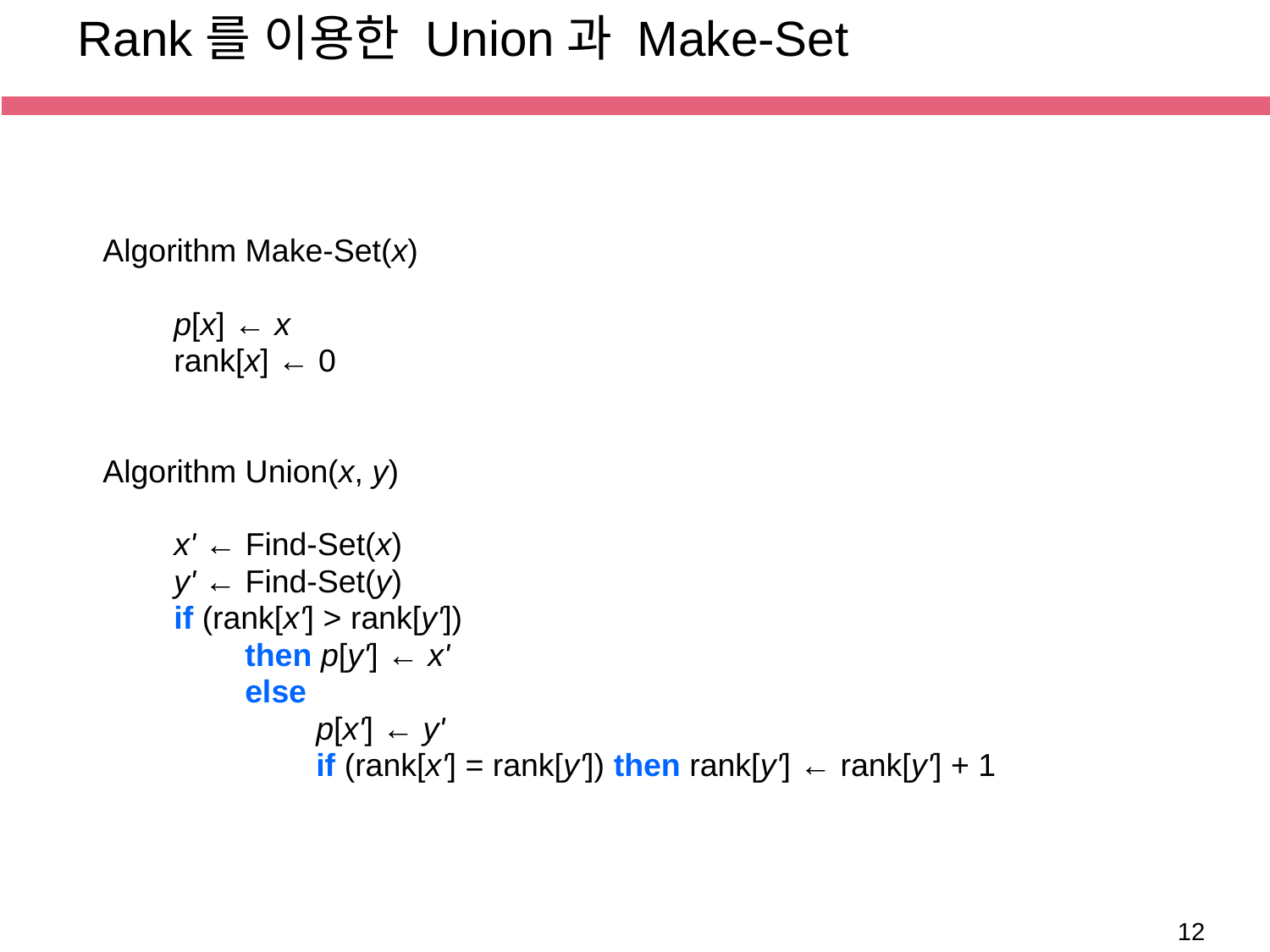

# Rank를 이용한 Union과 Make-Set
Algorithm Make-Set(x)

        p[x] ← x
        rank[x] ← 0

Algorithm Union(x, y)

        x' ← Find-Set(x)
        y' ← Find-Set(y)
        if (rank[x'] > rank[y'])
                then p[y'] ← x'
                else
                        p[x'] ← y'
                        if (rank[x'] = rank[y']) then rank[y'] ← rank[y'] + 1